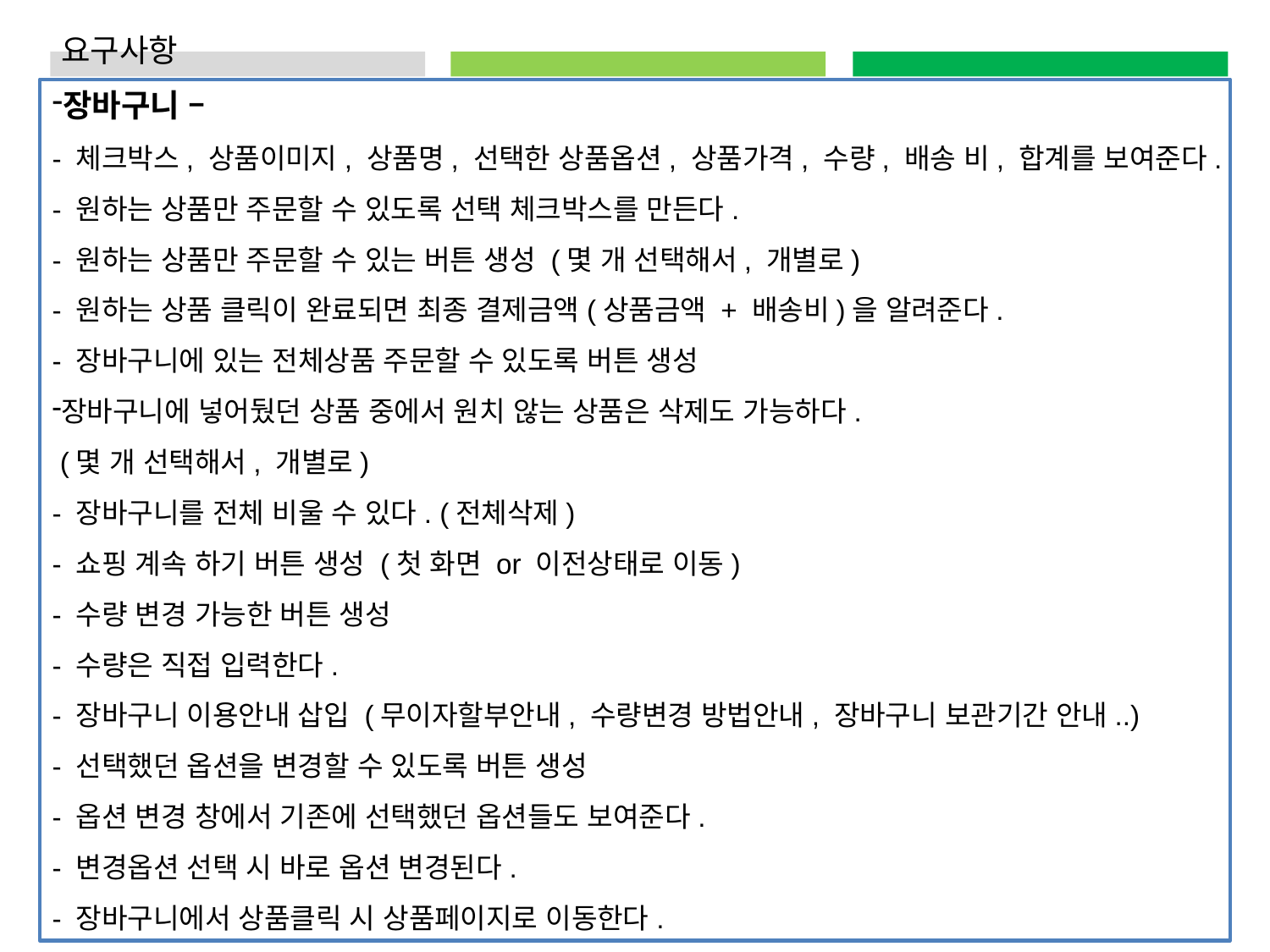

요구사항

장바구니 –
- 체크박스, 상품이미지, 상품명, 선택한 상품옵션, 상품가격, 수량, 배송 비, 합계를 보여준다.
- 원하는 상품만 주문할 수 있도록 선택 체크박스를 만든다.
- 원하는 상품만 주문할 수 있는 버튼 생성 (몇 개 선택해서, 개별로)
- 원하는 상품 클릭이 완료되면 최종 결제금액(상품금액 + 배송비)을 알려준다.
- 장바구니에 있는 전체상품 주문할 수 있도록 버튼 생성
장바구니에 넣어뒀던 상품 중에서 원치 않는 상품은 삭제도 가능하다.
 (몇 개 선택해서, 개별로)
- 장바구니를 전체 비울 수 있다. (전체삭제)
- 쇼핑 계속 하기 버튼 생성 (첫 화면 or 이전상태로 이동)
- 수량 변경 가능한 버튼 생성
- 수량은 직접 입력한다.
- 장바구니 이용안내 삽입 (무이자할부안내, 수량변경 방법안내, 장바구니 보관기간 안내..)
- 선택했던 옵션을 변경할 수 있도록 버튼 생성
- 옵션 변경 창에서 기존에 선택했던 옵션들도 보여준다.
- 변경옵션 선택 시 바로 옵션 변경된다.
- 장바구니에서 상품클릭 시 상품페이지로 이동한다.